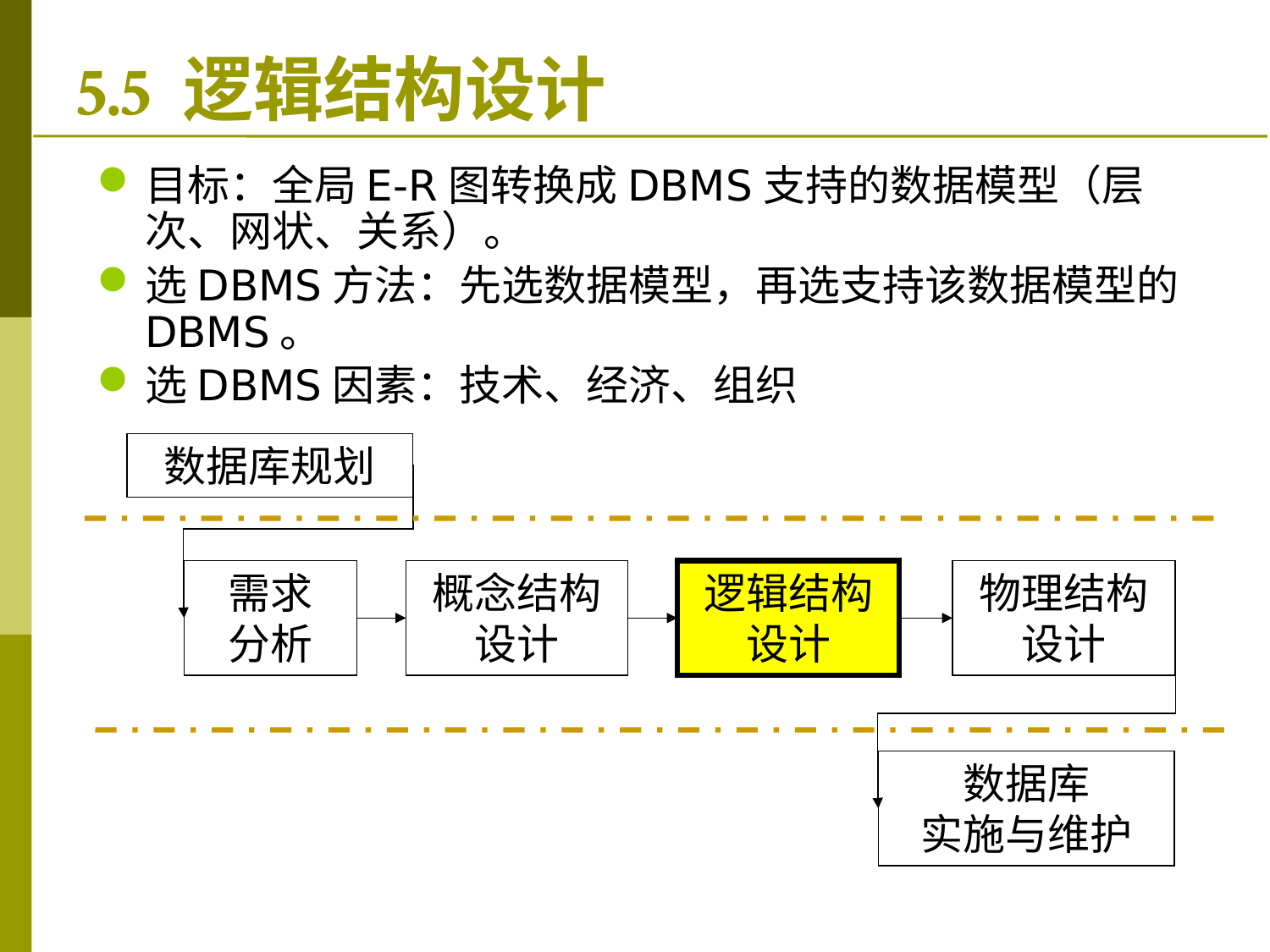

# 5.5 逻辑结构设计
目标：全局E-R图转换成DBMS支持的数据模型（层次、网状、关系）。
选DBMS方法：先选数据模型，再选支持该数据模型的DBMS。
选DBMS因素：技术、经济、组织
数据库规划

需求
分析
概念结构设计
逻辑结构设计
物理结构设计

数据库
实施与维护